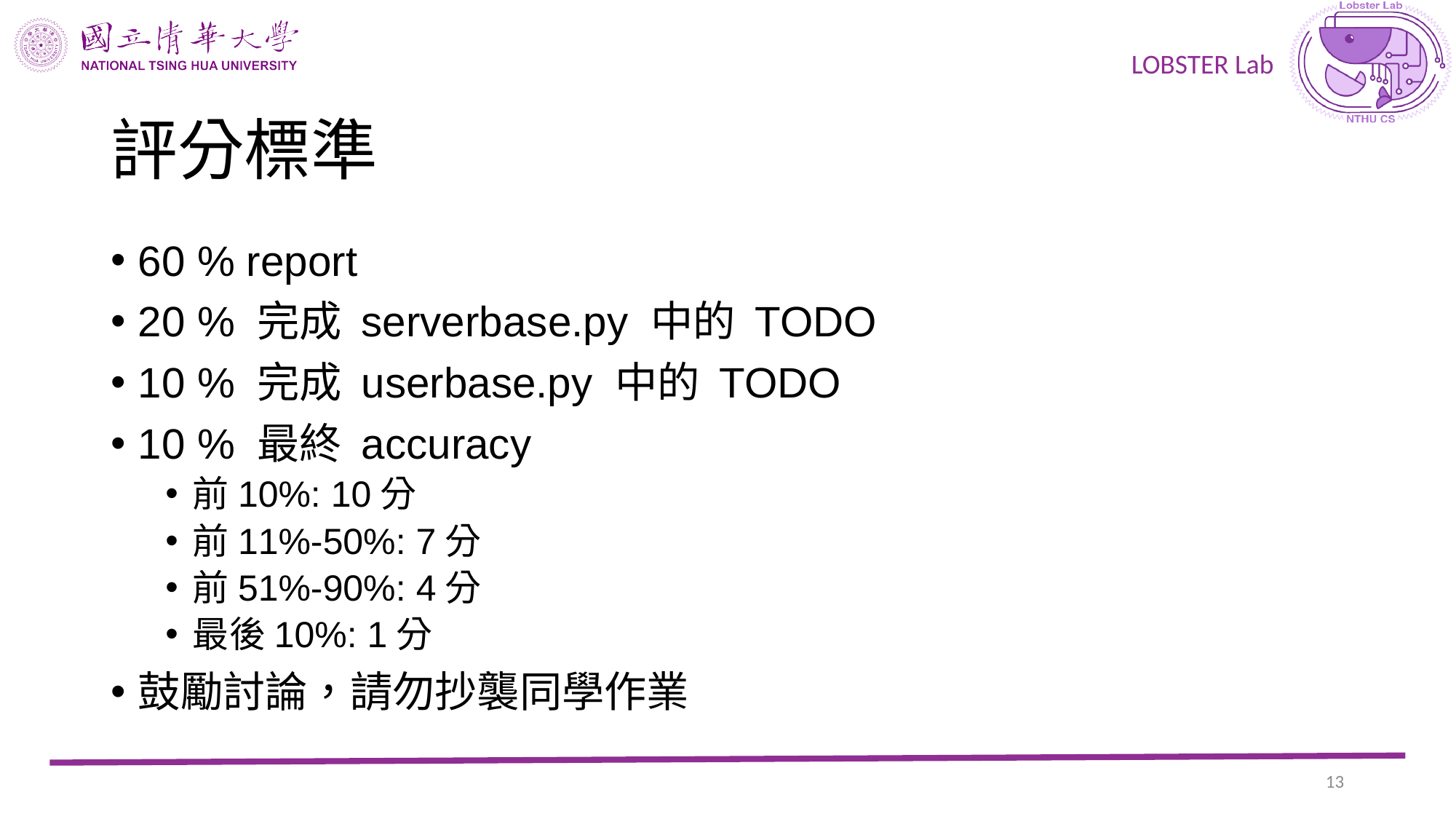

# 評分標準
60 % report
20 % 完成 serverbase.py 中的 TODO
10 % 完成 userbase.py 中的 TODO
10 % 最終 accuracy
前10%: 10分
前11%-50%: 7分
前51%-90%: 4分
最後10%: 1分
鼓勵討論，請勿抄襲同學作業
13